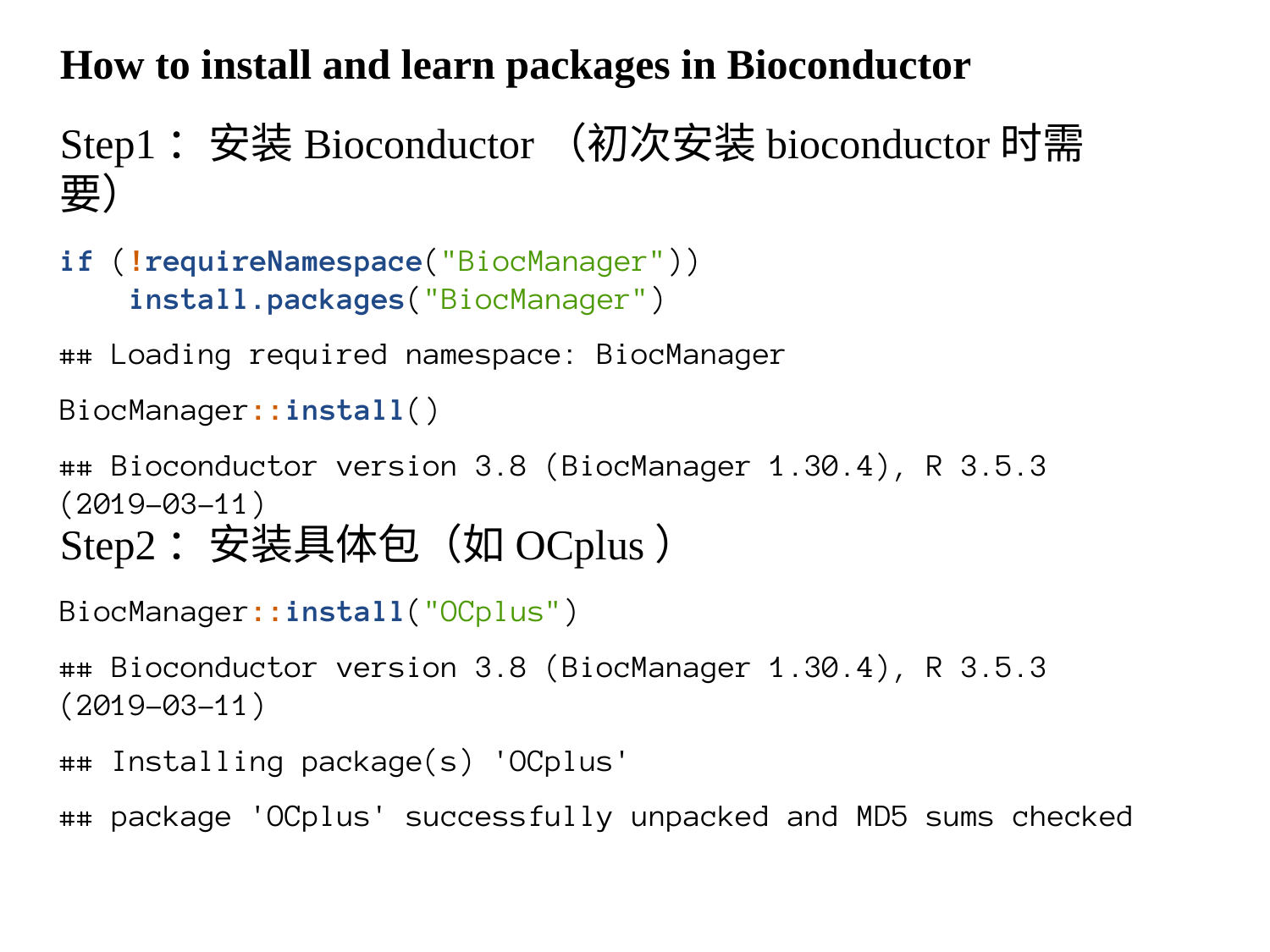

How to install and learn packages in Bioconductor
Step1：安装Bioconductor（初次安装bioconductor时需要）
if (!requireNamespace("BiocManager"))
    install.packages("BiocManager")
## Loading required namespace: BiocManager
BiocManager::install()
## Bioconductor version 3.8 (BiocManager 1.30.4), R 3.5.3 (2019-03-11)
Step2：安装具体包（如OCplus）
BiocManager::install("OCplus")
## Bioconductor version 3.8 (BiocManager 1.30.4), R 3.5.3 (2019-03-11)
## Installing package(s) 'OCplus'
## package 'OCplus' successfully unpacked and MD5 sums checked